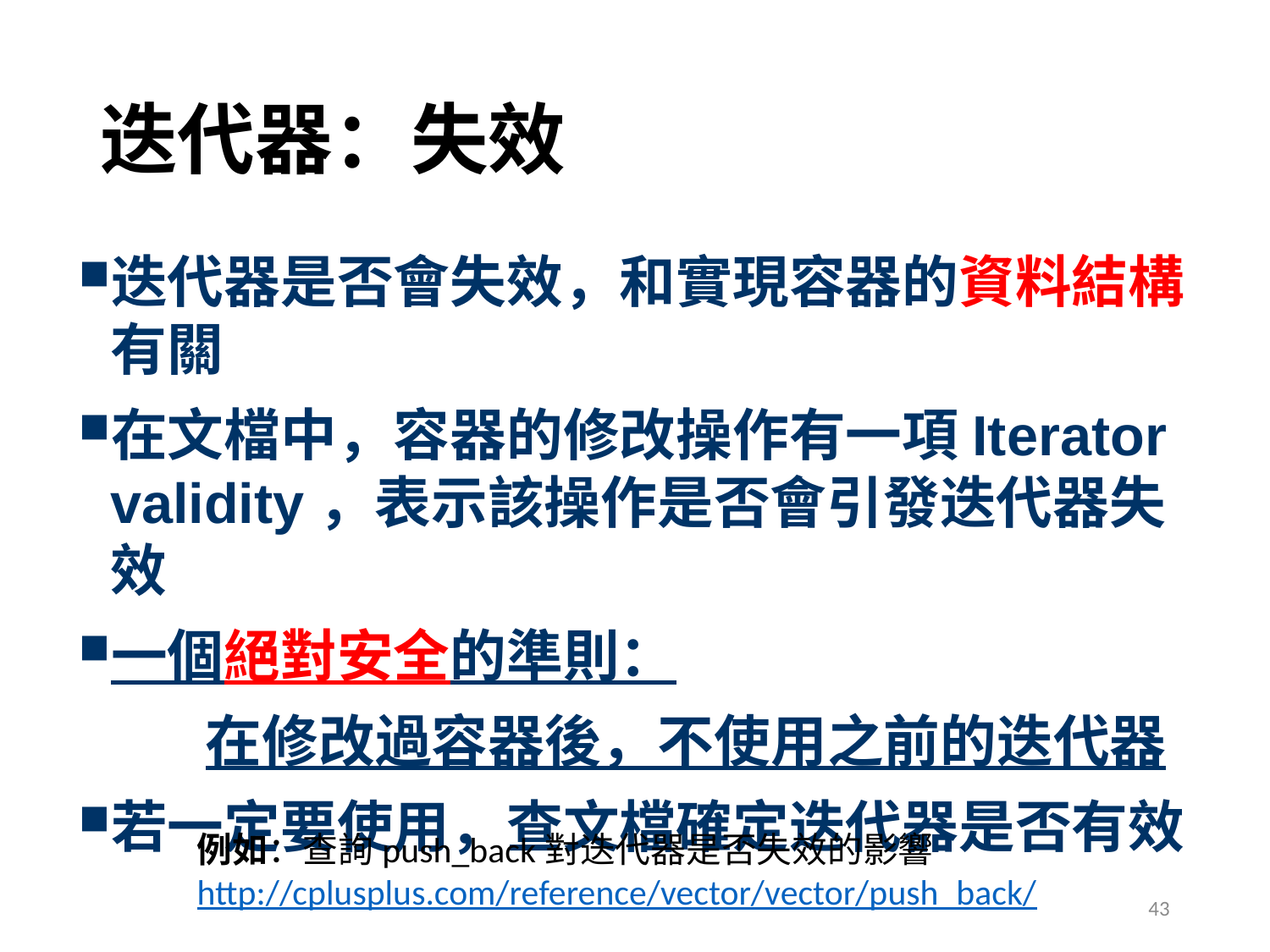

# 迭代器：失效
迭代器是否會失效，和實現容器的資料結構有關
在文檔中，容器的修改操作有一項Iterator validity，表示該操作是否會引發迭代器失效
一個絕對安全的準則：
	在修改過容器後，不使用之前的迭代器
若一定要使用，查文檔確定迭代器是否有效
例如：查詢push_back對迭代器是否失效的影響
http://cplusplus.com/reference/vector/vector/push_back/

43